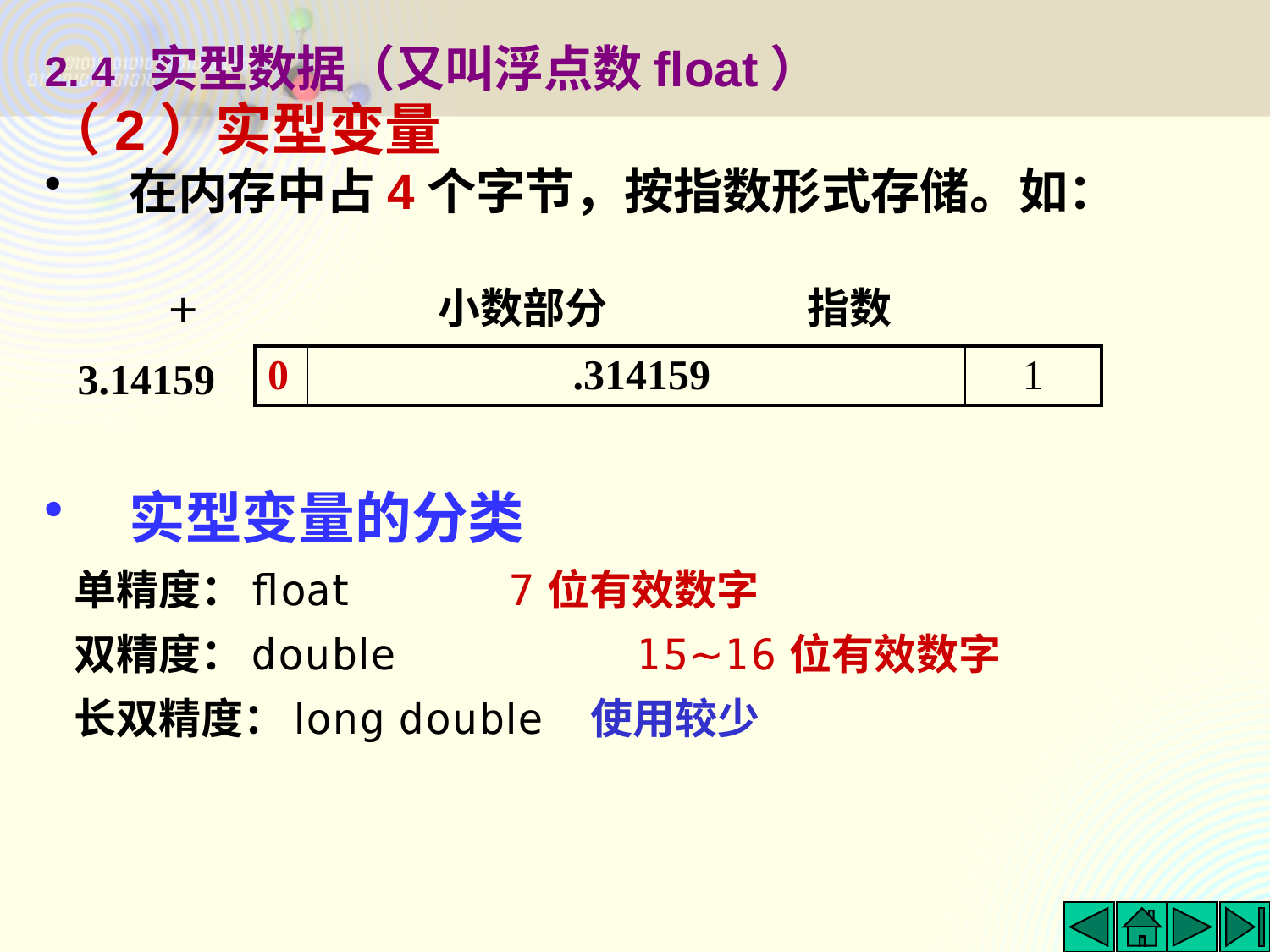

2. 4  实型数据（又叫浮点数float）
（2）实型变量
在内存中占4个字节，按指数形式存储。如：

         +                  小数部分                     指数

实型变量的分类
  单精度：float 		7位有效数字
  双精度：double		15~16位有效数字
  长双精度：long double   使用较少

3.14159
| 0 | .314159 | 1 |
| --- | --- | --- |